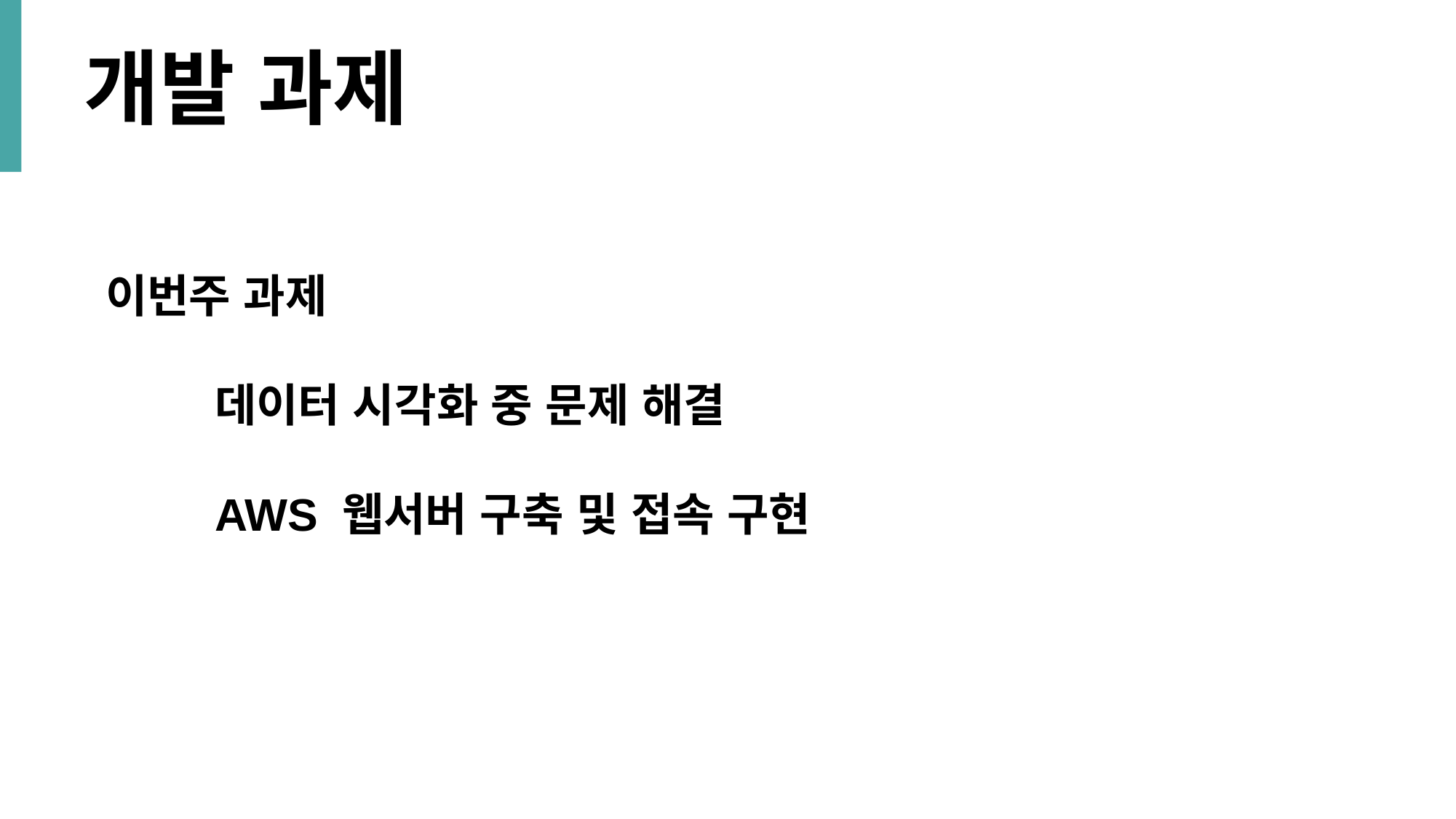

개발 과제
이번주 과제

	데이터 시각화 중 문제 해결

	AWS 웹서버 구축 및 접속 구현